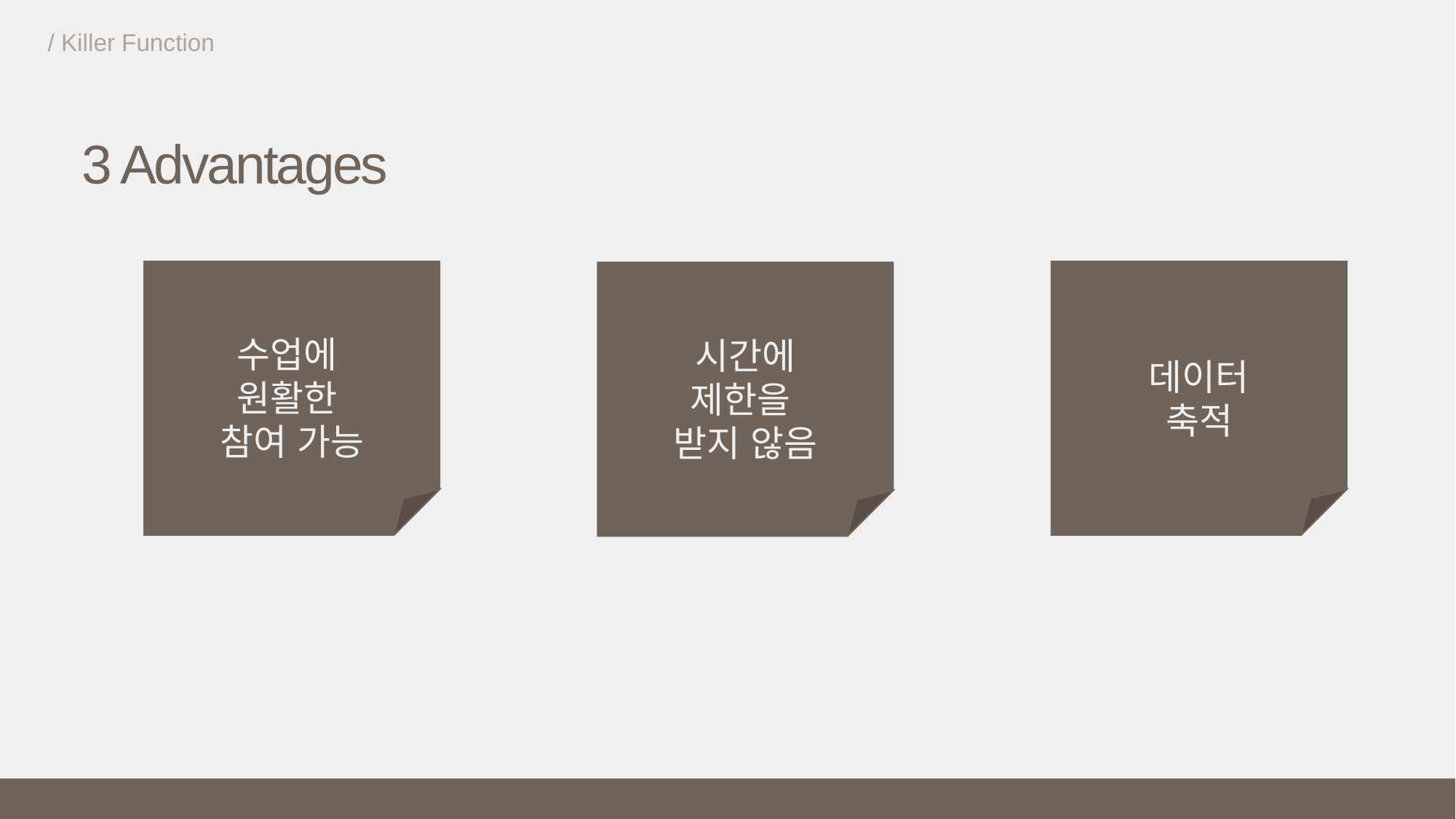

/ Killer Function
3 Advantages

수업에
원활한
참여 가능
시간에
제한을
받지 않음
데이터
축적